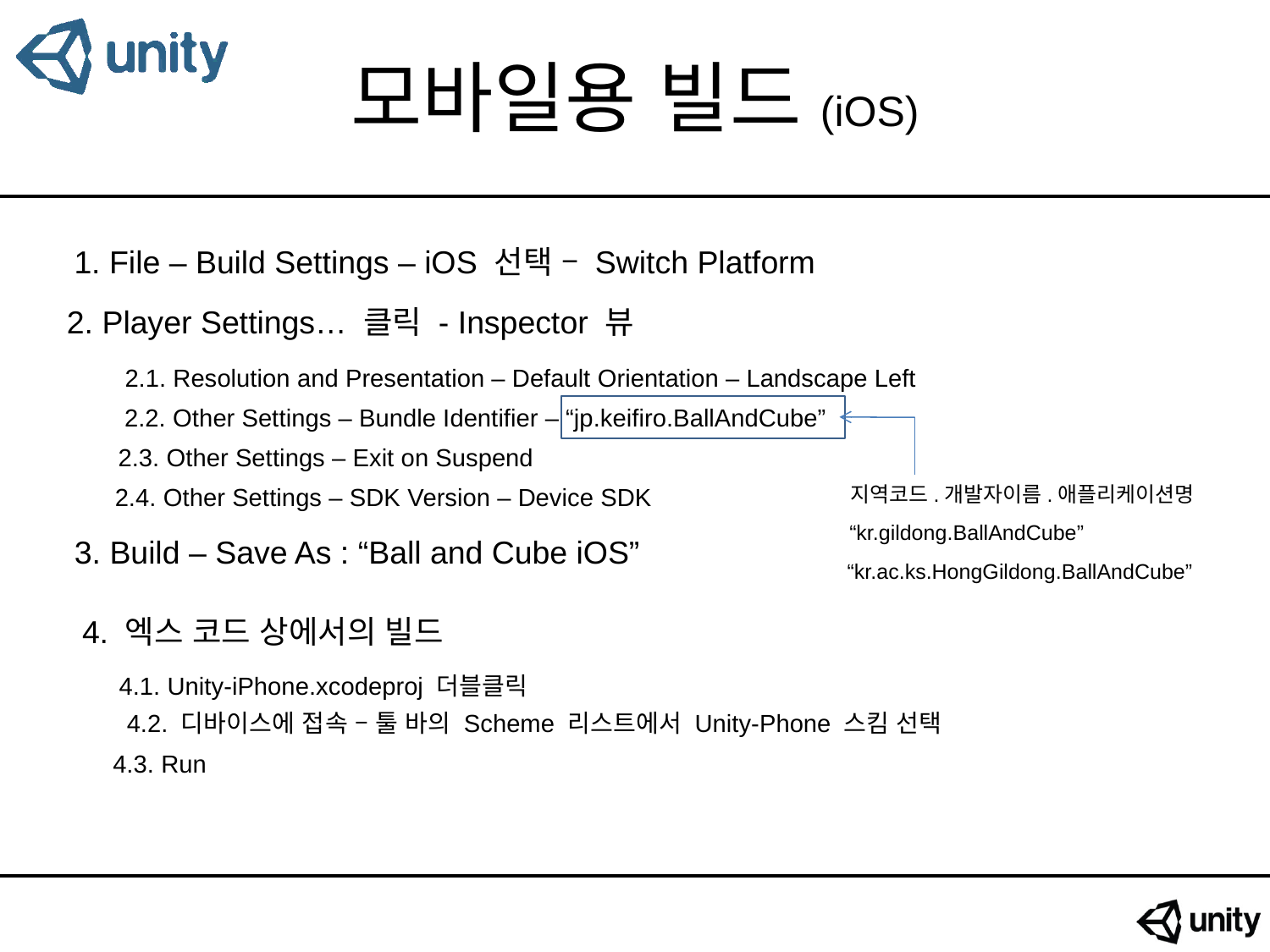

# 모바일용 빌드(iOS)
1. File – Build Settings – iOS 선택 – Switch Platform
2. Player Settings… 클릭 - Inspector 뷰
2.1. Resolution and Presentation – Default Orientation – Landscape Left
2.2. Other Settings – Bundle Identifier – “jp.keifiro.BallAndCube”

2.3. Other Settings – Exit on Suspend
지역코드.개발자이름.애플리케이션명
2.4. Other Settings – SDK Version – Device SDK
“kr.gildong.BallAndCube”
3. Build – Save As : “Ball and Cube iOS”
“kr.ac.ks.HongGildong.BallAndCube”
4. 엑스 코드 상에서의 빌드
4.1. Unity-iPhone.xcodeproj 더블클릭
4.2. 디바이스에 접속 – 툴 바의 Scheme 리스트에서 Unity-Phone 스킴 선택
4.3. Run